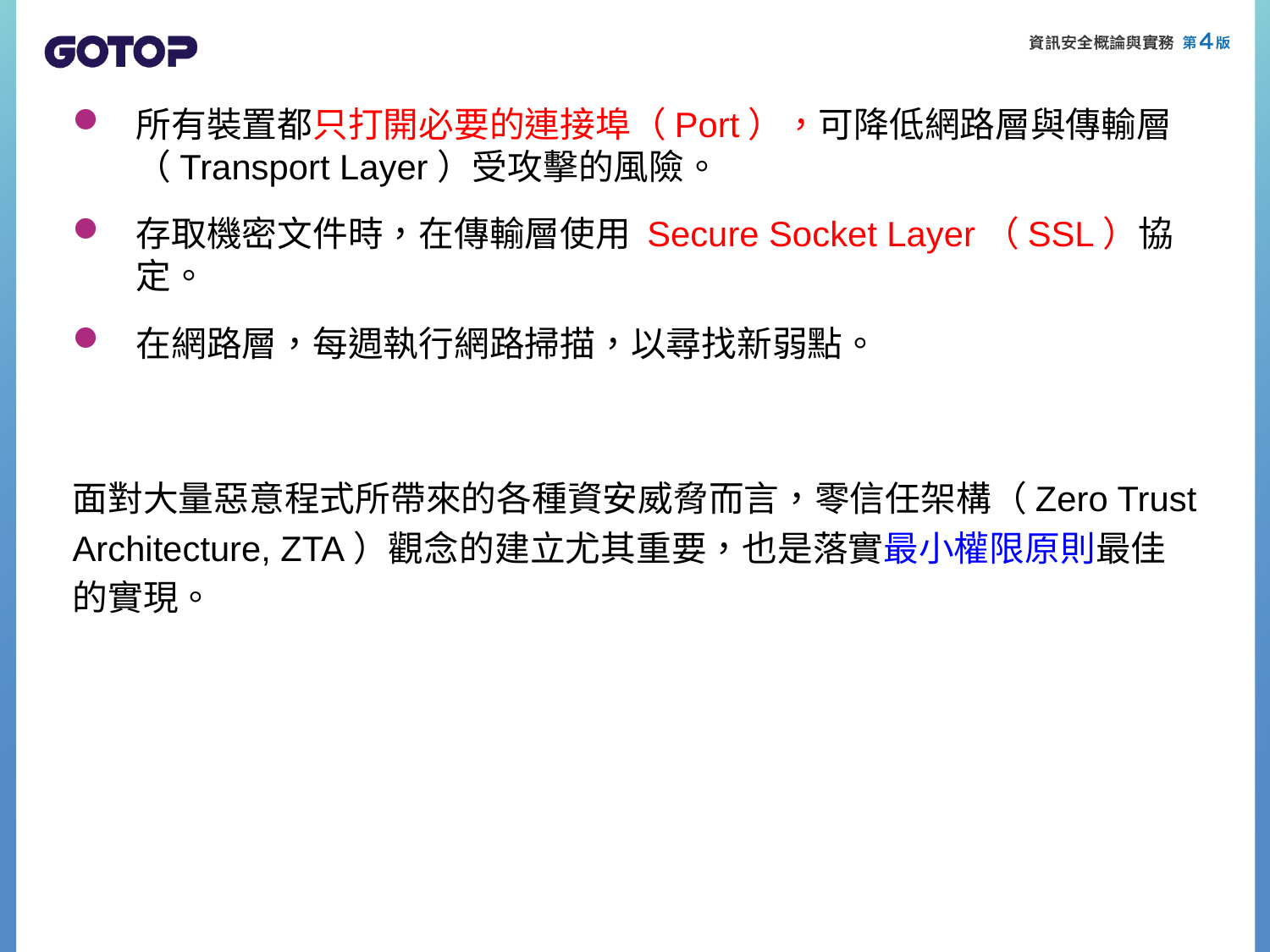

所有裝置都只打開必要的連接埠（Port），可降低網路層與傳輸層（Transport Layer）受攻擊的風險。
存取機密文件時，在傳輸層使用 Secure Socket Layer（SSL）協定。
在網路層，每週執行網路掃描，以尋找新弱點。

面對大量惡意程式所帶來的各種資安威脅而言，零信任架構（Zero Trust Architecture, ZTA）觀念的建立尤其重要，也是落實最小權限原則最佳的實現。